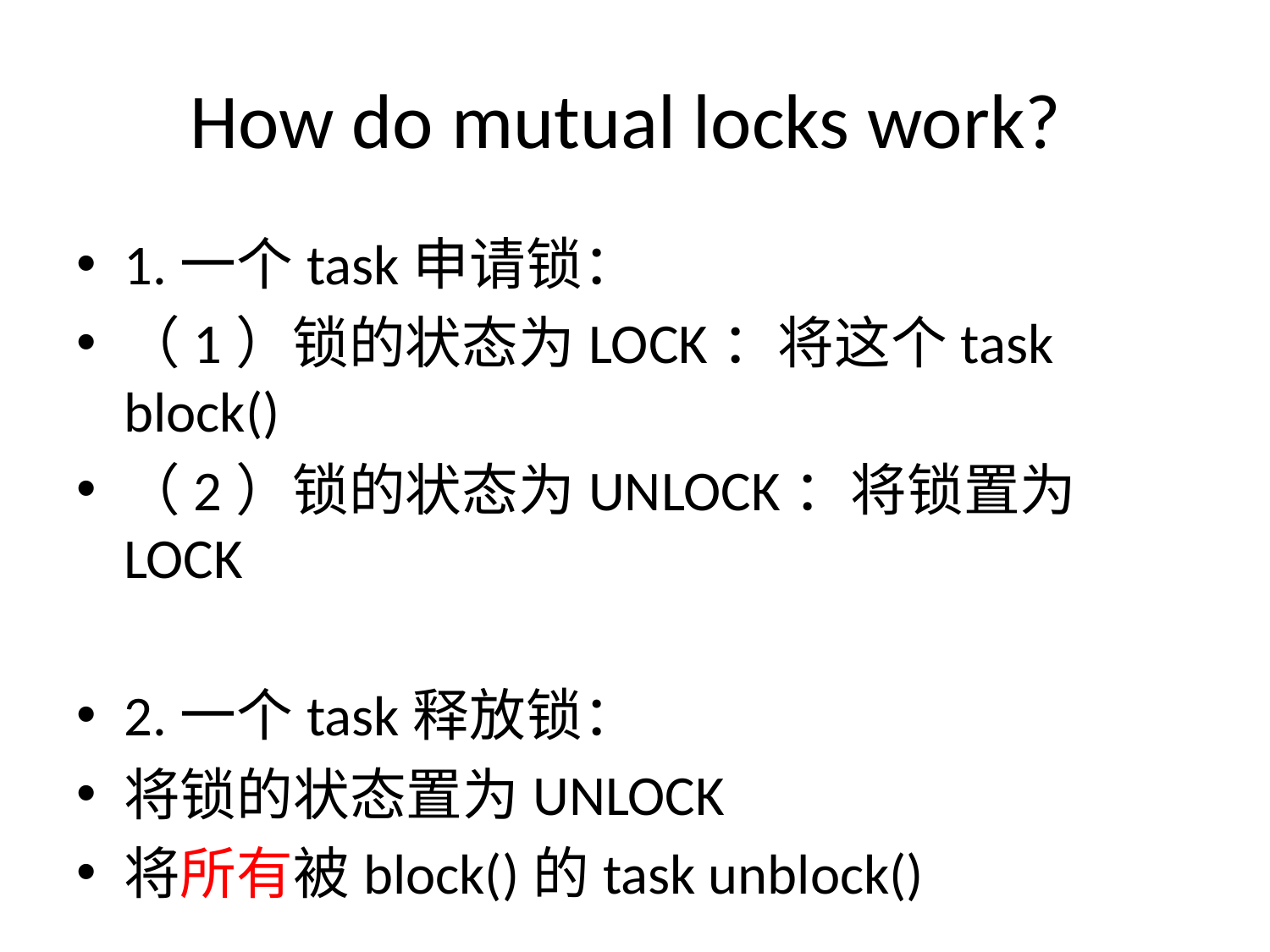

# How do mutual locks work?
1.一个task申请锁：
（1）锁的状态为LOCK：将这个task block()
（2）锁的状态为UNLOCK：将锁置为LOCK

2.一个task释放锁：
将锁的状态置为UNLOCK
将所有被block()的task unblock()